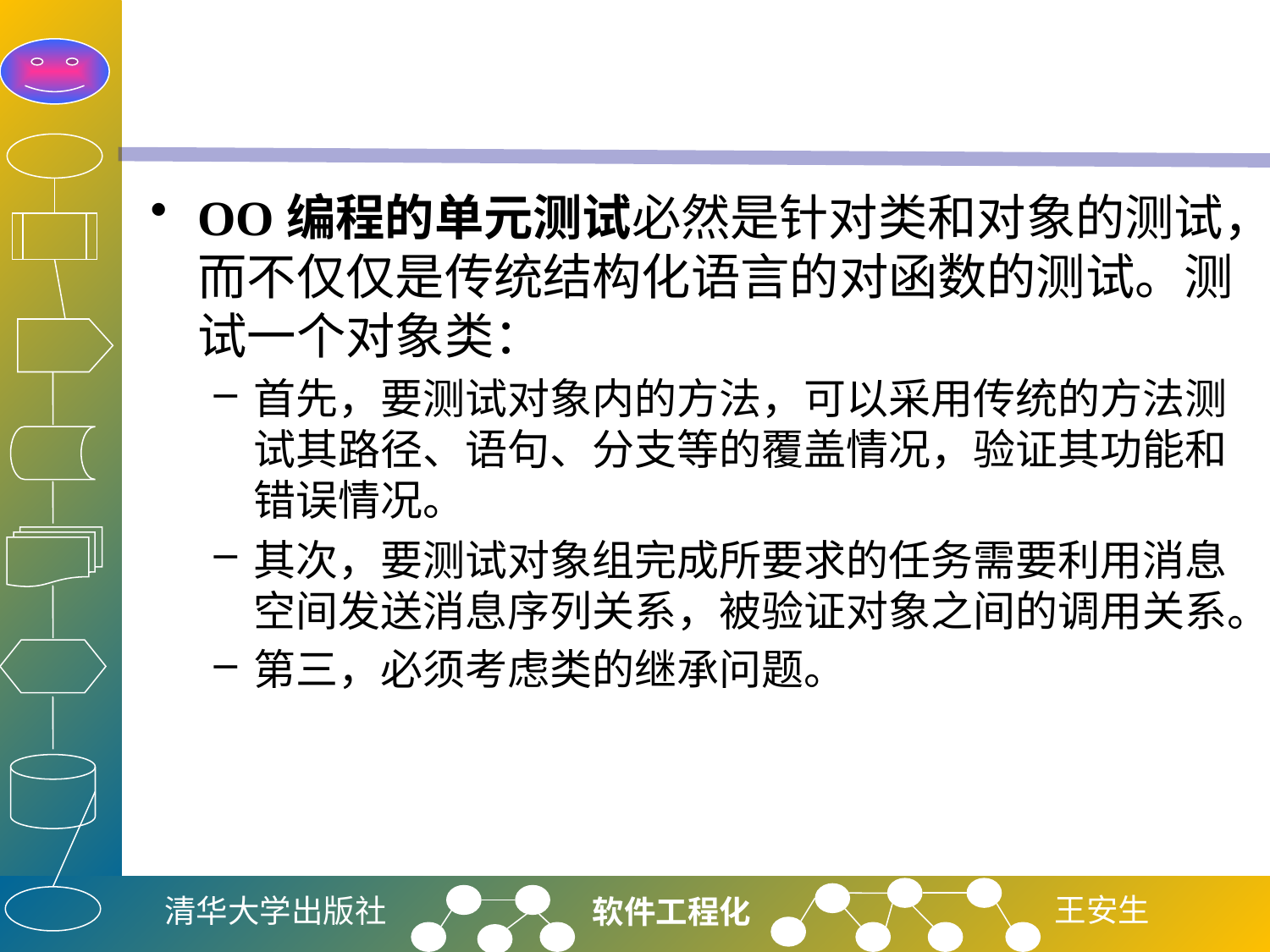

#
OO编程的单元测试必然是针对类和对象的测试，而不仅仅是传统结构化语言的对函数的测试。测试一个对象类：
首先，要测试对象内的方法，可以采用传统的方法测试其路径、语句、分支等的覆盖情况，验证其功能和错误情况。
其次，要测试对象组完成所要求的任务需要利用消息空间发送消息序列关系，被验证对象之间的调用关系。
第三，必须考虑类的继承问题。